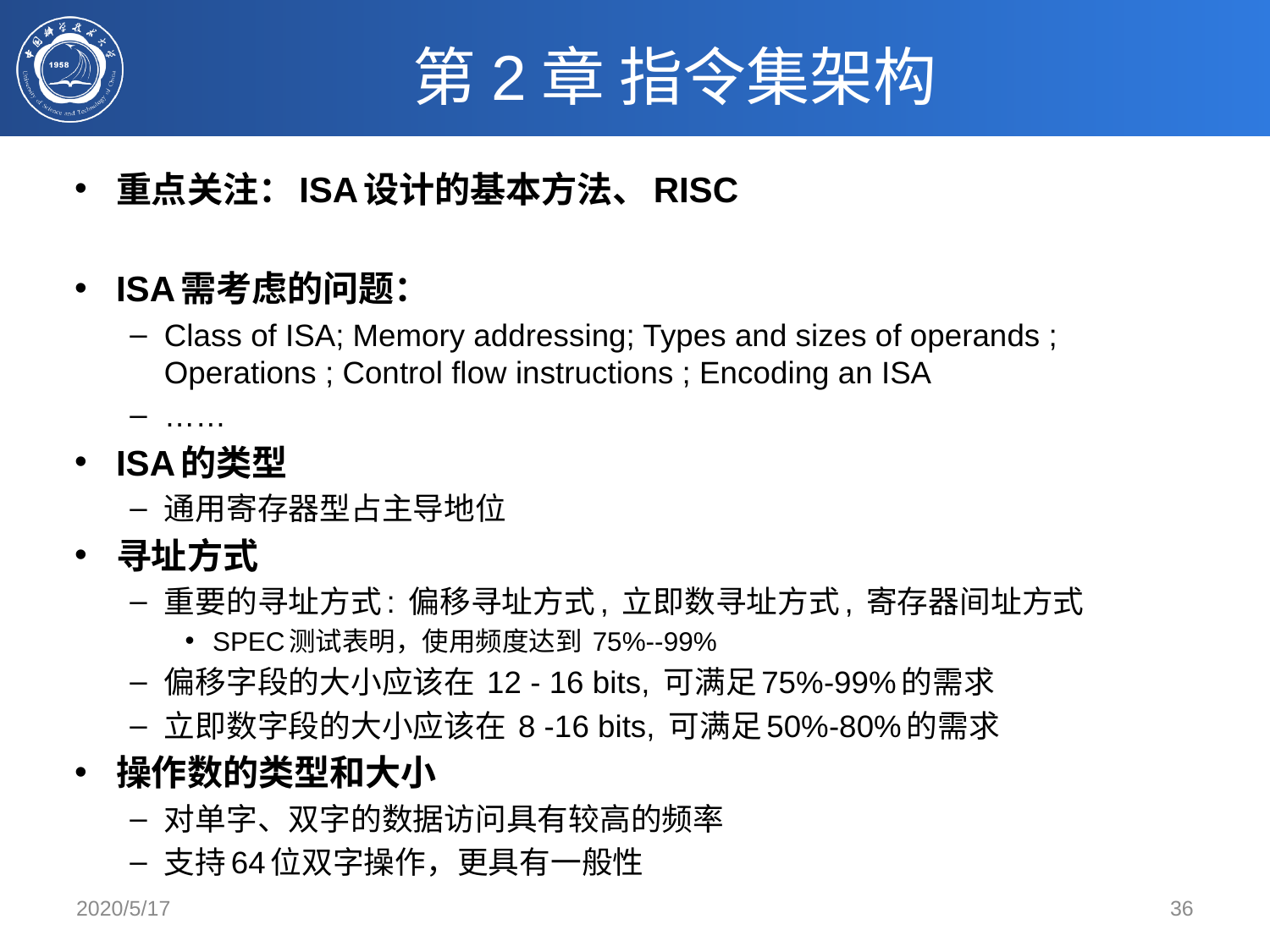

# 第2章 指令集架构
重点关注：ISA设计的基本方法、RISC

ISA需考虑的问题：
Class of ISA; Memory addressing; Types and sizes of operands ; Operations ; Control flow instructions ; Encoding an ISA
……
ISA的类型
通用寄存器型占主导地位
寻址方式
重要的寻址方式: 偏移寻址方式, 立即数寻址方式, 寄存器间址方式
SPEC测试表明，使用频度达到 75%--99%
偏移字段的大小应该在 12 - 16 bits, 可满足75%-99%的需求
立即数字段的大小应该在 8 -16 bits, 可满足50%-80%的需求
操作数的类型和大小
对单字、双字的数据访问具有较高的频率
支持64位双字操作，更具有一般性

2020/5/17
36